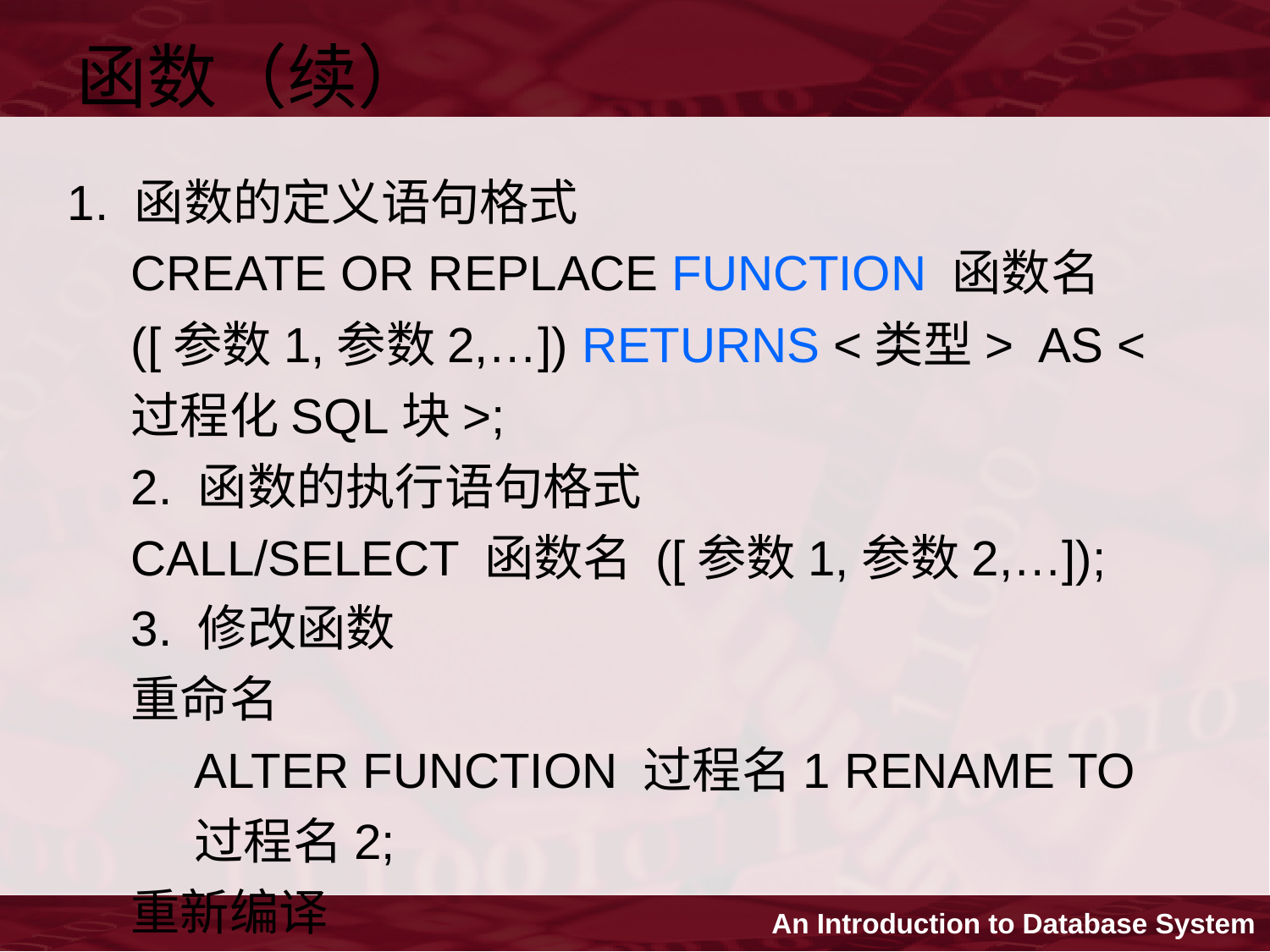

函数（续）
1. 函数的定义语句格式
CREATE OR REPLACE FUNCTION 函数名 ([参数1,参数2,…]) RETURNS <类型>  AS <过程化SQL块>;
2. 函数的执行语句格式
CALL/SELECT 函数名 ([参数1,参数2,…]);
3. 修改函数
重命名
ALTER FUNCTION 过程名1 RENAME TO 过程名2;
重新编译
ALTER FUNCTION 过程名 COMPILE;